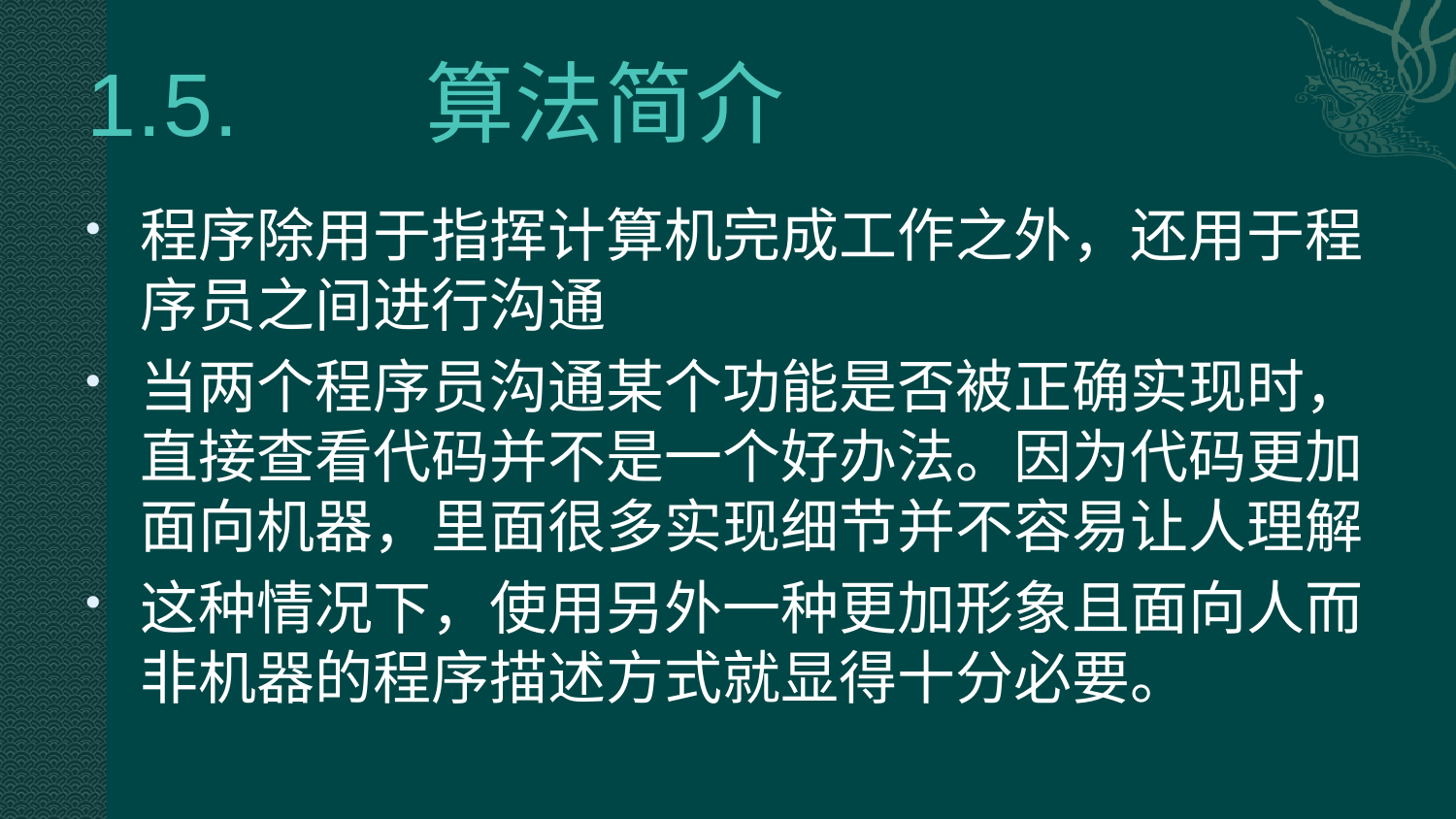

# 1.5.	 算法简介
程序除用于指挥计算机完成工作之外，还用于程序员之间进行沟通
当两个程序员沟通某个功能是否被正确实现时，直接查看代码并不是一个好办法。因为代码更加面向机器，里面很多实现细节并不容易让人理解
这种情况下，使用另外一种更加形象且面向人而非机器的程序描述方式就显得十分必要。